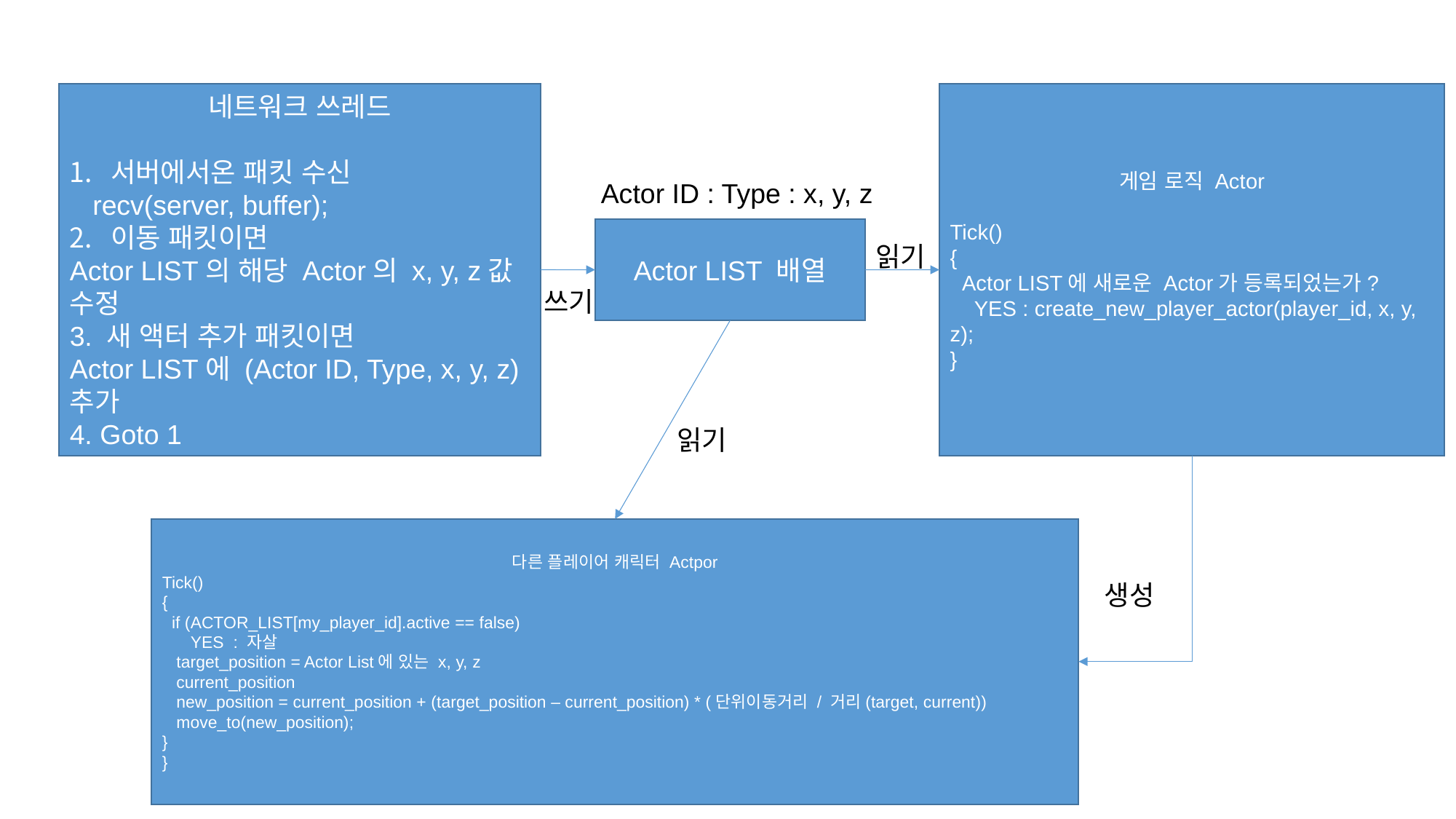

네트워크 쓰레드

서버에서온 패킷 수신
   recv(server, buffer);
이동 패킷이면
Actor LIST의 해당 Actor의 x, y, z값 수정
3. 새 액터 추가 패킷이면
Actor LIST에 (Actor ID, Type, x, y, z) 추가
4. Goto 1
게임 로직 Actor

Tick()
{
  Actor LIST에 새로운 Actor가 등록되었는가?
    YES : create_new_player_actor(player_id, x, y, z);
}
Actor ID : Type : x, y, z
Actor LIST 배열
읽기
쓰기
읽기
다른 플레이어 캐릭터 Actpor
Tick()
{
  if (ACTOR_LIST[my_player_id].active == false)
      YES  : 자살
   target_position = Actor List에 있는 x, y, z
   current_position
   new_position = current_position + (target_position – current_position) * (단위이동거리 / 거리(target, current))
   move_to(new_position);
}
}
생성